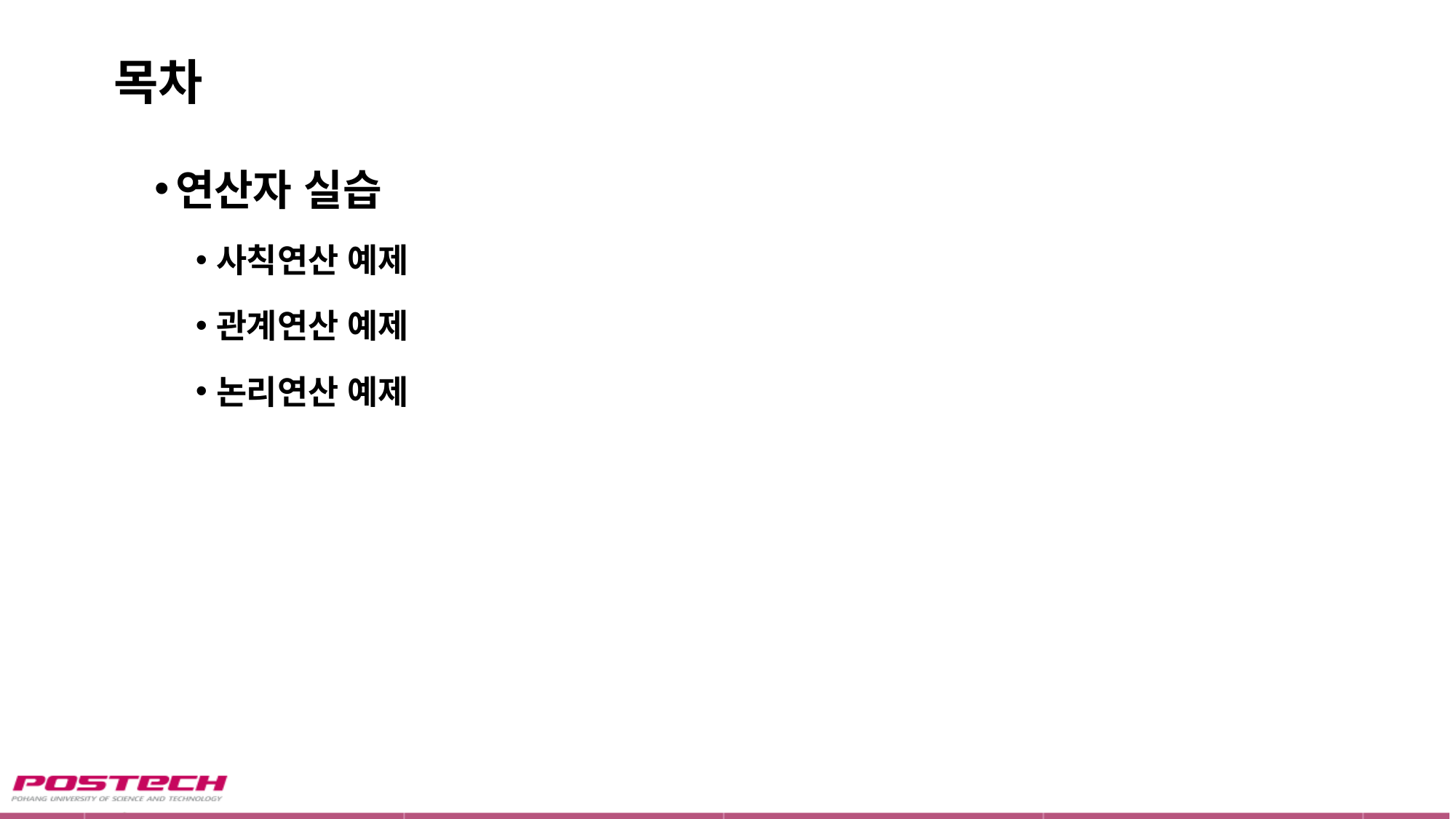

# 목차
연산자 실습
사칙연산 예제
관계연산 예제
논리연산 예제